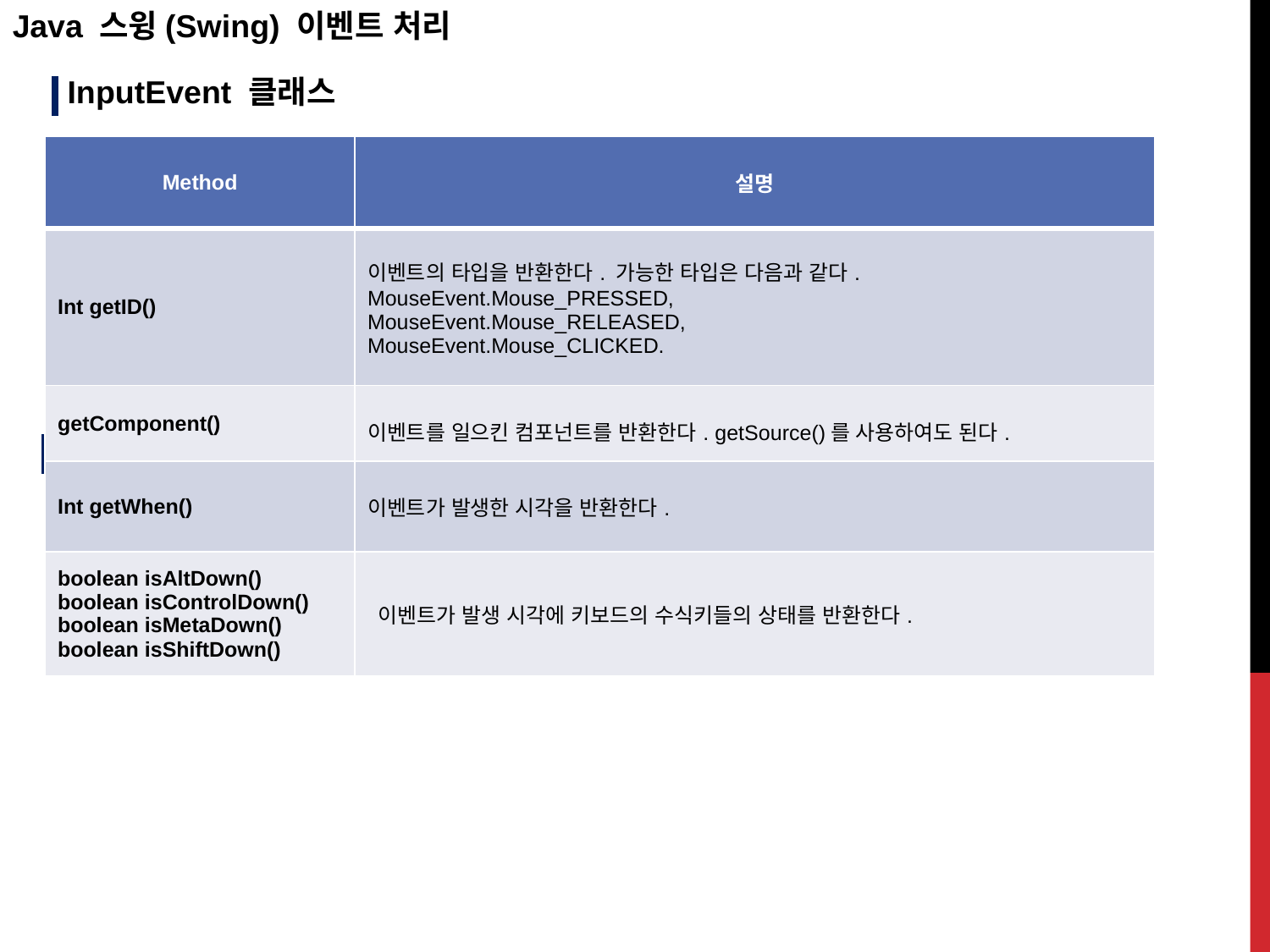

Java 스윙(Swing) 이벤트 처리
InputEvent 클래스
| Method | 설명 |
| --- | --- |
| Int getID() | 이벤트의 타입을 반환한다. 가능한 타입은 다음과 같다. MouseEvent.Mouse\_PRESSED, MouseEvent.Mouse\_RELEASED, MouseEvent.Mouse\_CLICKED. |
| getComponent() | 이벤트를 일으킨 컴포넌트를 반환한다. getSource()를 사용하여도 된다. |
| Int getWhen() | 이벤트가 발생한 시각을 반환한다. |
| boolean isAltDown() boolean isControlDown() boolean isMetaDown() boolean isShiftDown() | 이벤트가 발생 시각에 키보드의 수식키들의 상태를 반환한다. |
KeyListener 인터페이스